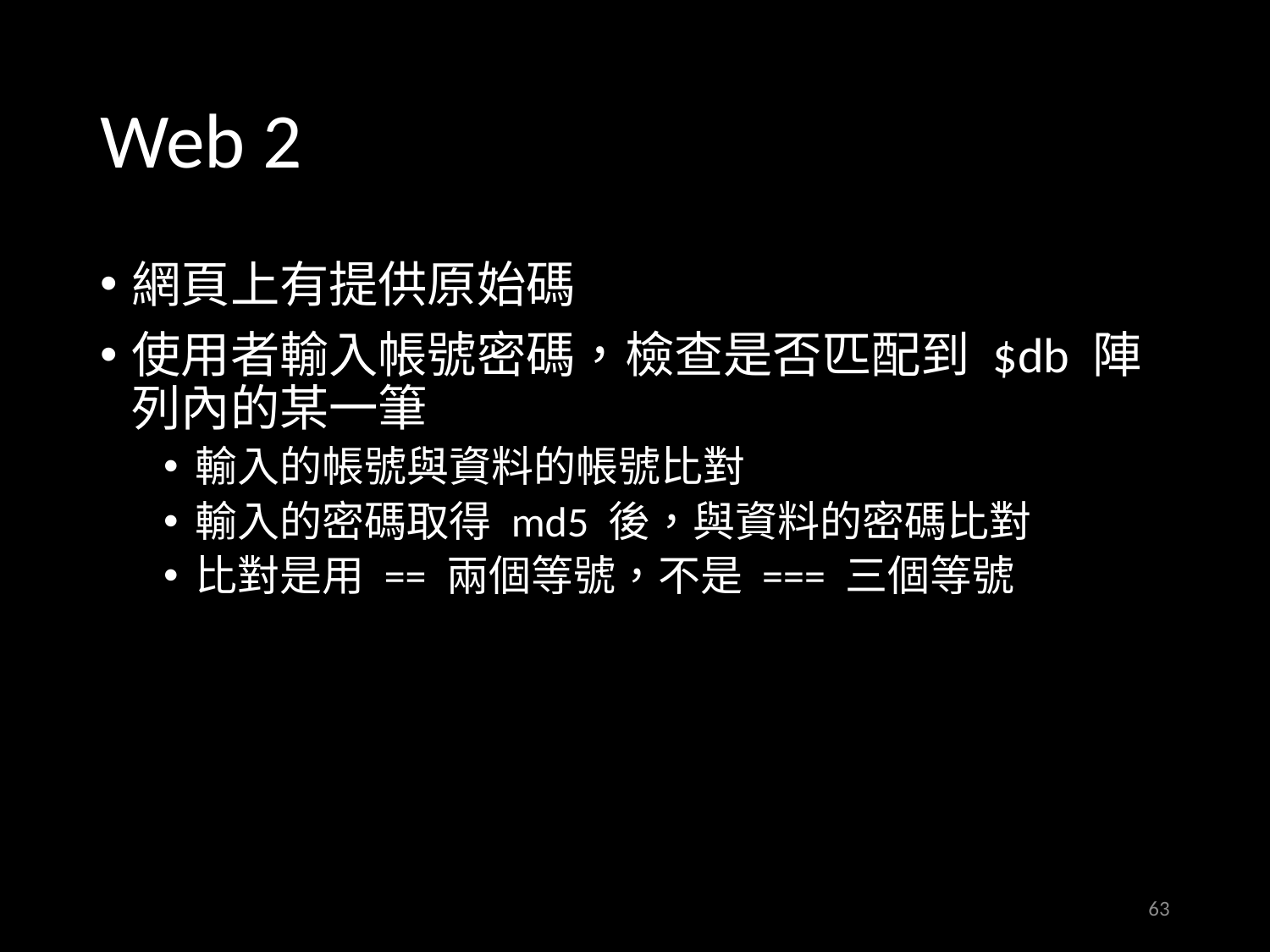

# Web 2
網頁上有提供原始碼
使用者輸入帳號密碼，檢查是否匹配到 $db 陣列內的某一筆
輸入的帳號與資料的帳號比對
輸入的密碼取得 md5 後，與資料的密碼比對
比對是用 == 兩個等號，不是 === 三個等號
63